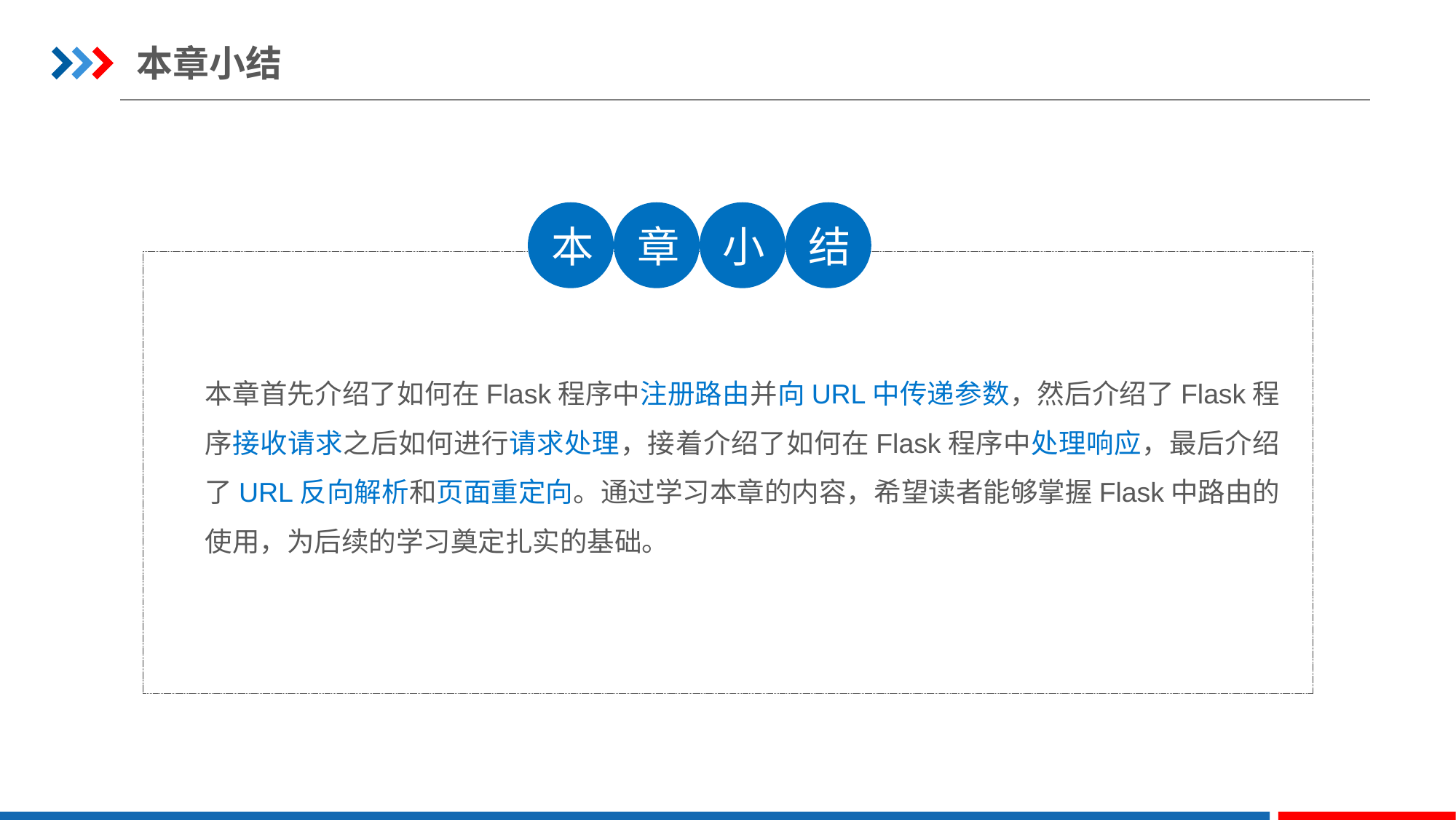

本章小结
本
章
小
结

本章首先介绍了如何在Flask程序中注册路由并向URL中传递参数，然后介绍了Flask程序接收请求之后如何进行请求处理，接着介绍了如何在Flask程序中处理响应，最后介绍了URL反向解析和页面重定向。通过学习本章的内容，希望读者能够掌握Flask中路由的使用，为后续的学习奠定扎实的基础。